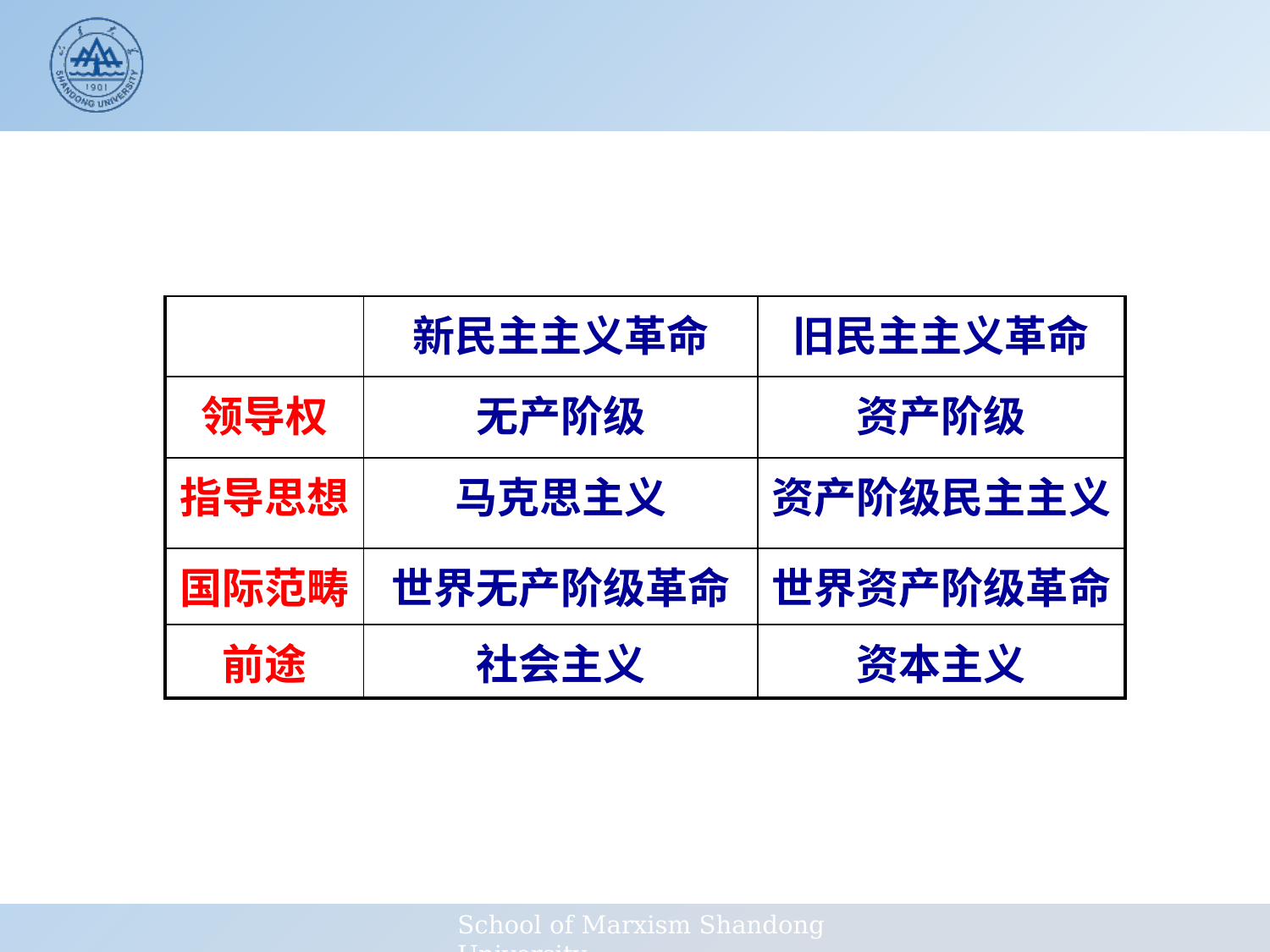

|  | 新民主主义革命 | 旧民主主义革命 |
| --- | --- | --- |
| 领导权 | 无产阶级 | 资产阶级 |
| 指导思想 | 马克思主义 | 资产阶级民主主义 |
| 国际范畴 | 世界无产阶级革命 | 世界资产阶级革命 |
| 前途 | 社会主义 | 资本主义 |